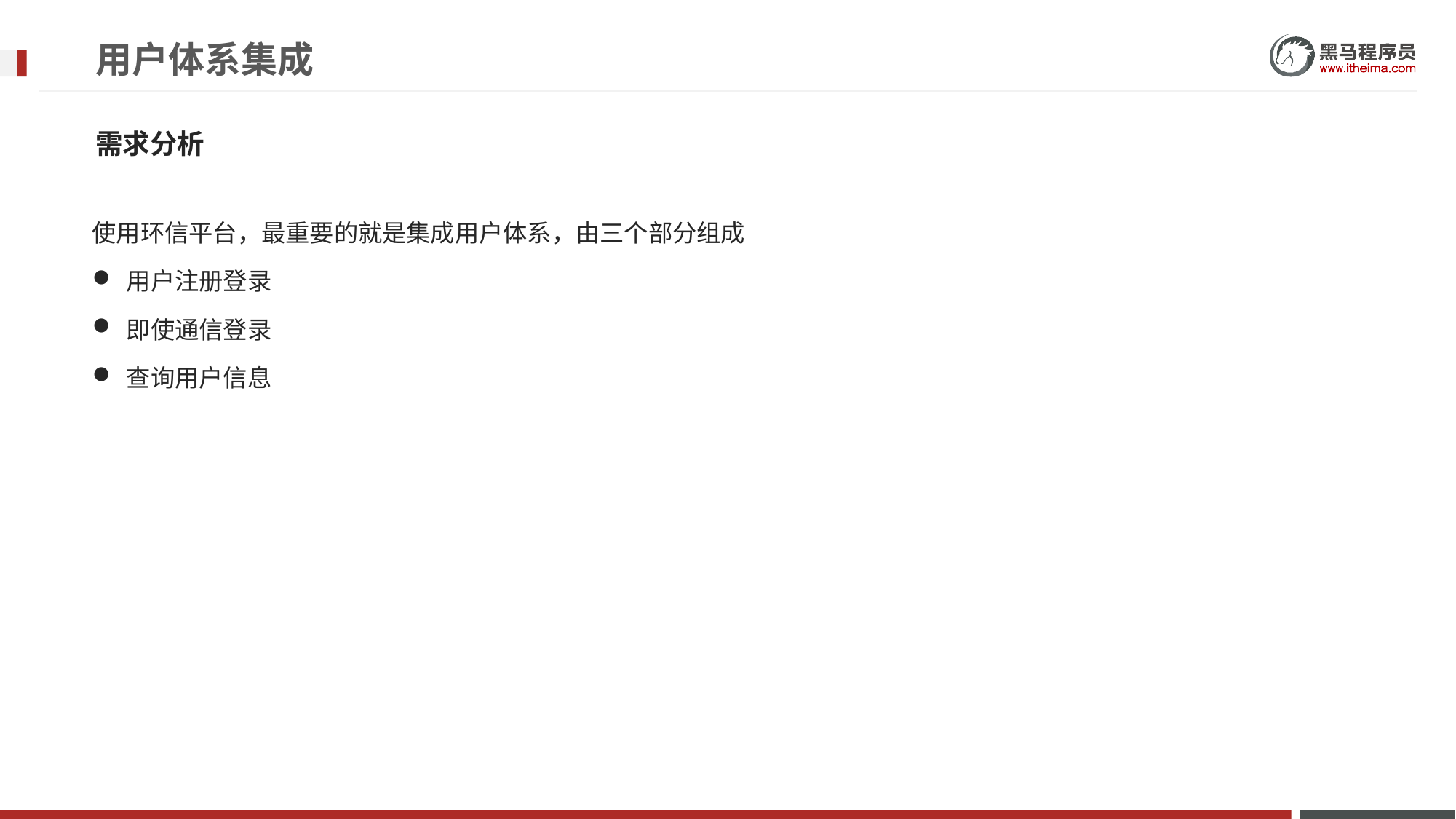

# 用户体系集成
需求分析
使用环信平台，最重要的就是集成用户体系，由三个部分组成
用户注册登录
即使通信登录
查询用户信息